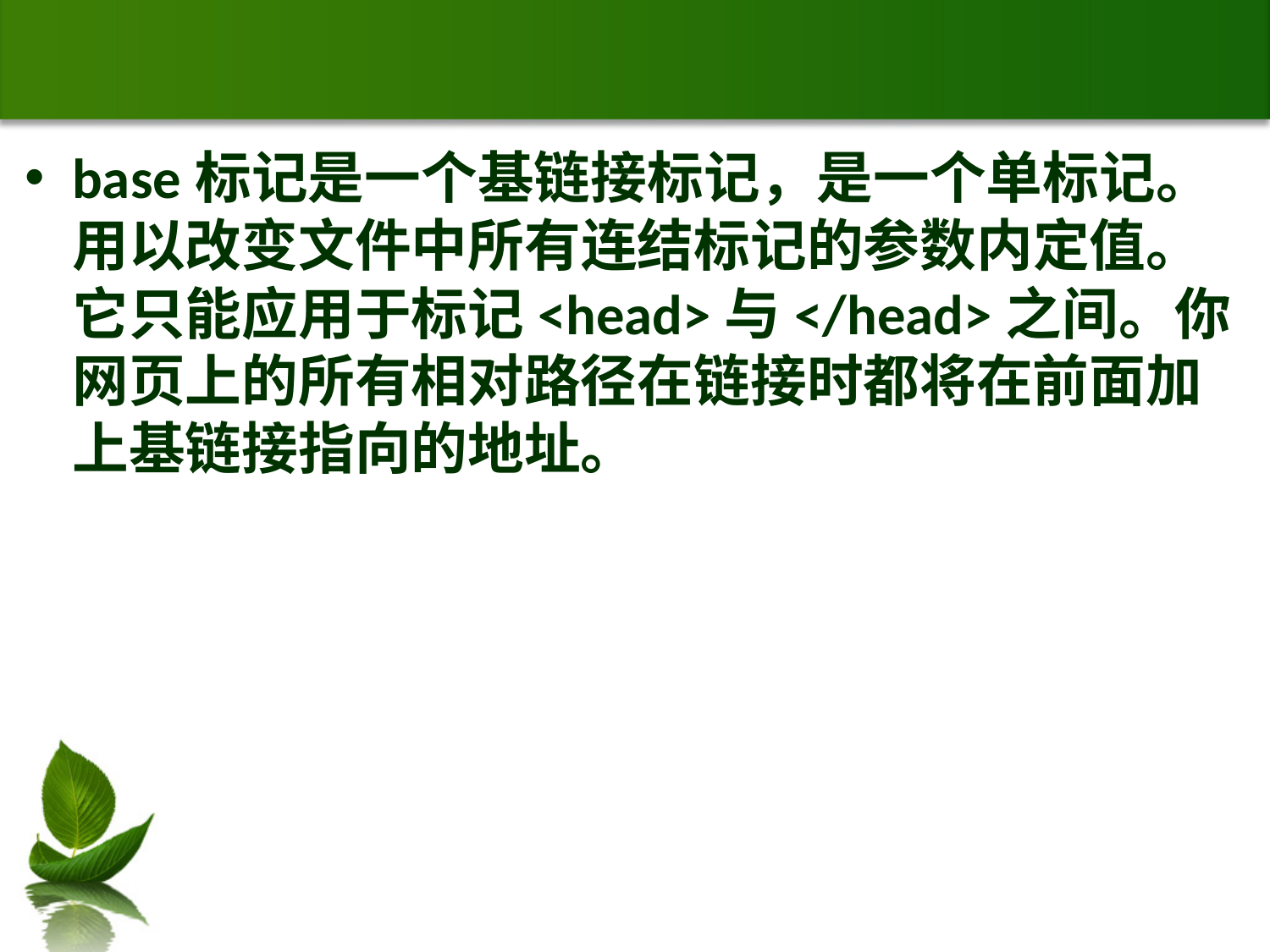

#
base标记是一个基链接标记，是一个单标记。用以改变文件中所有连结标记的参数内定值。它只能应用于标记<head>与</head>之间。你网页上的所有相对路径在链接时都将在前面加上基链接指向的地址。